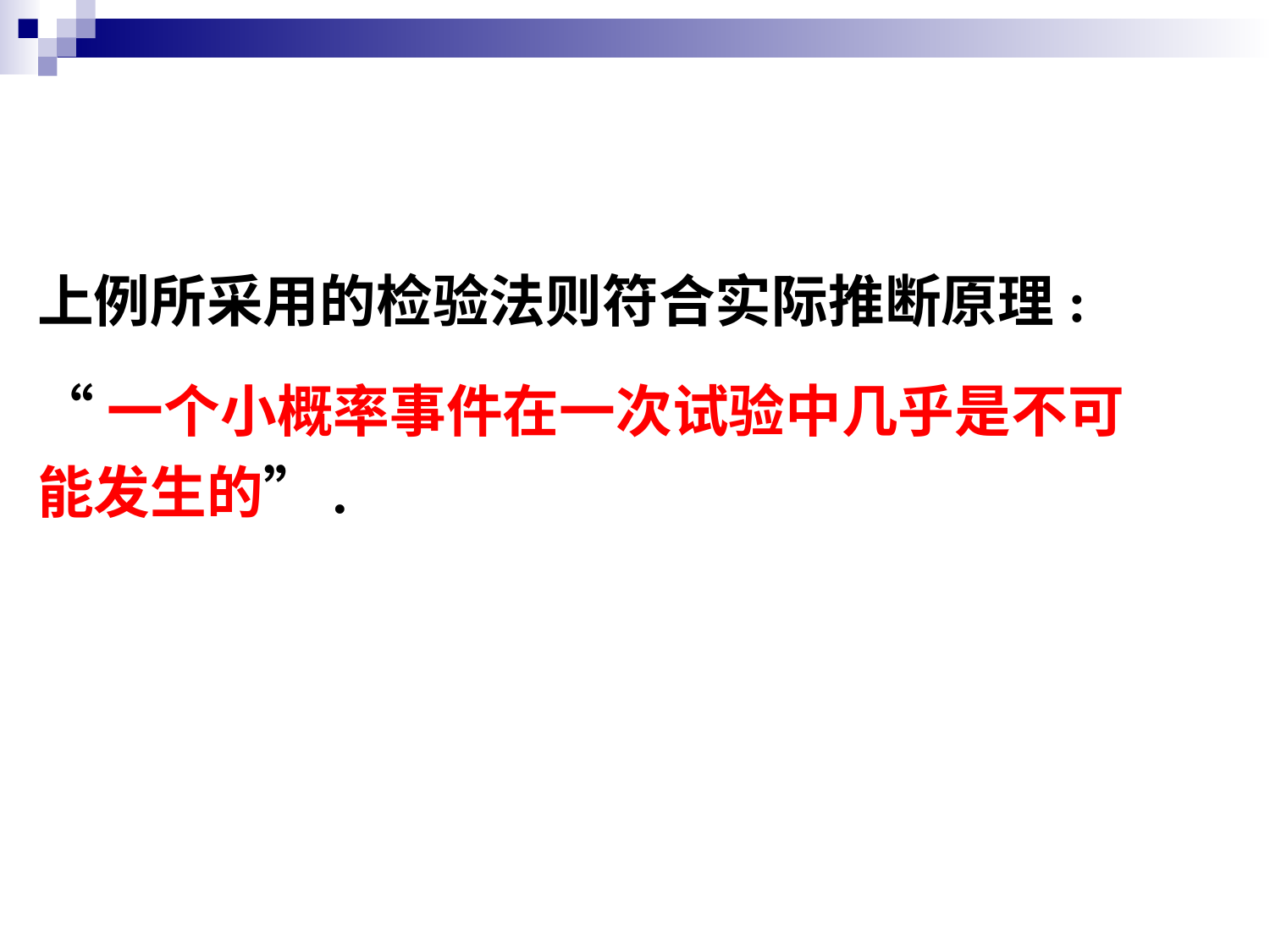

上例所采用的检验法则符合实际推断原理:
“一个小概率事件在一次试验中几乎是不可能发生的”.